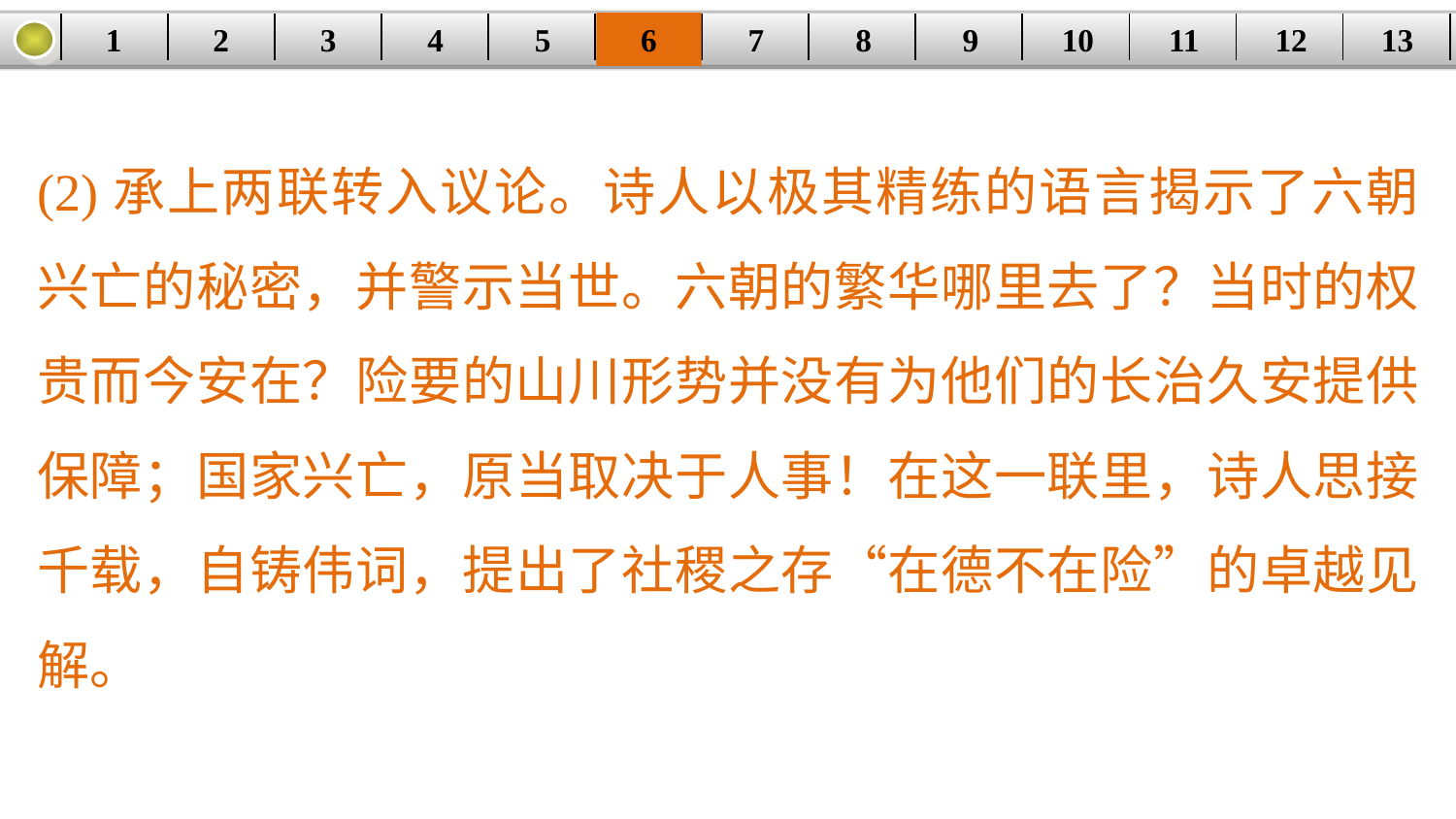

1
2
3
4
5
6
7
8
9
10
11
12
13
|  |  |  |  |  |  |  |  |  |  |  |  |  |
| --- | --- | --- | --- | --- | --- | --- | --- | --- | --- | --- | --- | --- |

(2)承上两联转入议论。诗人以极其精练的语言揭示了六朝兴亡的秘密，并警示当世。六朝的繁华哪里去了？当时的权贵而今安在？险要的山川形势并没有为他们的长治久安提供保障；国家兴亡，原当取决于人事！在这一联里，诗人思接千载，自铸伟词，提出了社稷之存“在德不在险”的卓越见解。